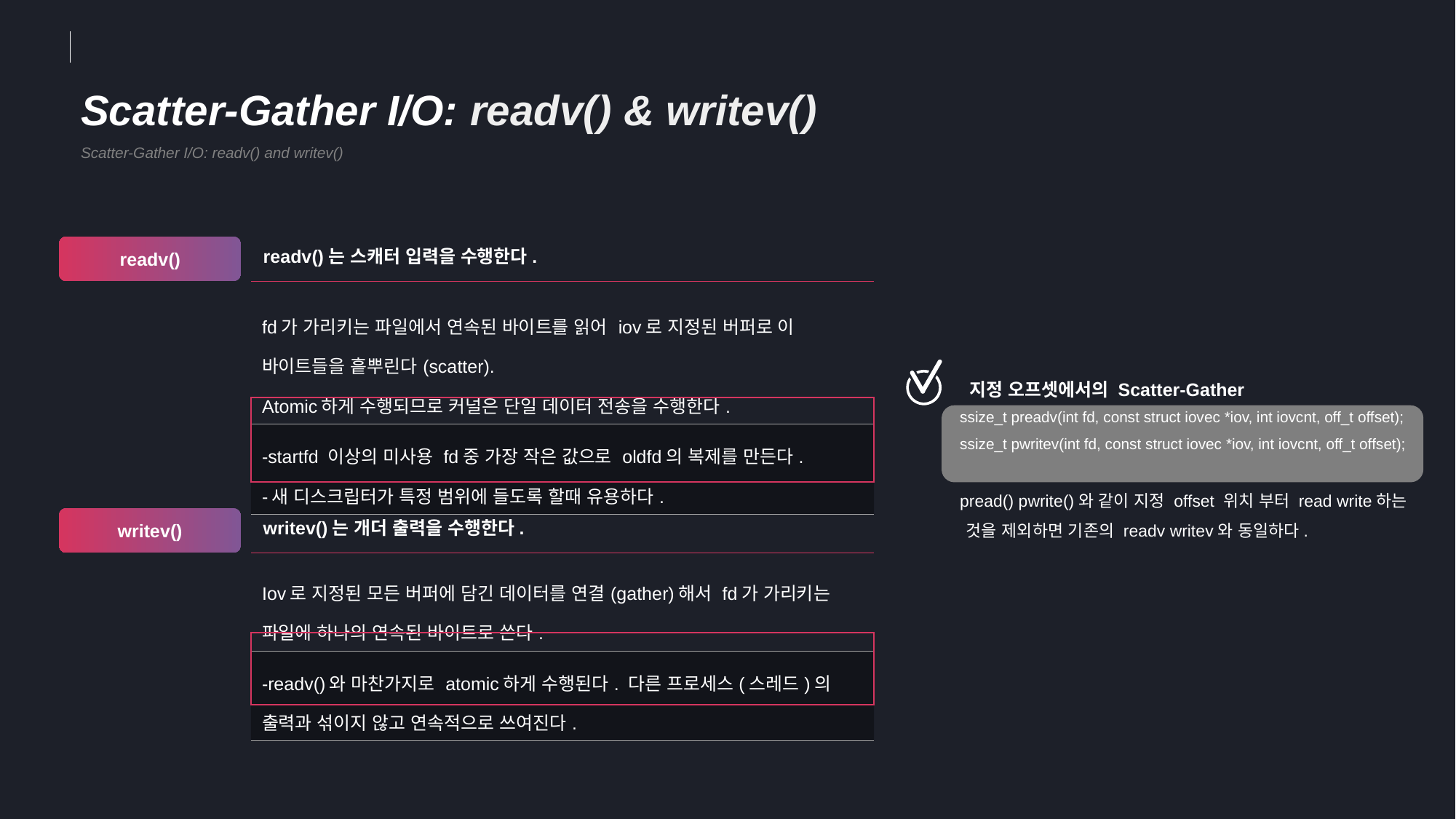

Scatter-Gather I/O: readv() & writev()
Scatter-Gather I/O: readv() and writev()
readv()
readv()는 스캐터 입력을 수행한다.
| fd가 가리키는 파일에서 연속된 바이트를 읽어 iov로 지정된 버퍼로 이 바이트들을 흩뿌린다(scatter). Atomic하게 수행되므로 커널은 단일 데이터 전송을 수행한다. |
| --- |
| -startfd 이상의 미사용 fd중 가장 작은 값으로 oldfd의 복제를 만든다. -새 디스크립터가 특정 범위에 들도록 할때 유용하다. |

    ssize_t preadv(int fd, const struct iovec *iov, int iovcnt, off_t offset);
    ssize_t pwritev(int fd, const struct iovec *iov, int iovcnt, off_t offset);

    pread() pwrite()와 같이 지정 offset 위치 부터 read write하는
    것을 제외하면 기존의 readv writev와 동일하다.

지정 오프셋에서의 Scatter-Gather

writev()
writev()는 개더 출력을 수행한다.
| Iov로 지정된 모든 버퍼에 담긴 데이터를 연결(gather)해서 fd가 가리키는 파일에 하나의 연속된 바이트로 쓴다. |
| --- |
| -readv()와 마찬가지로 atomic하게 수행된다. 다른 프로세스(스레드)의 출력과 섞이지 않고 연속적으로 쓰여진다. |